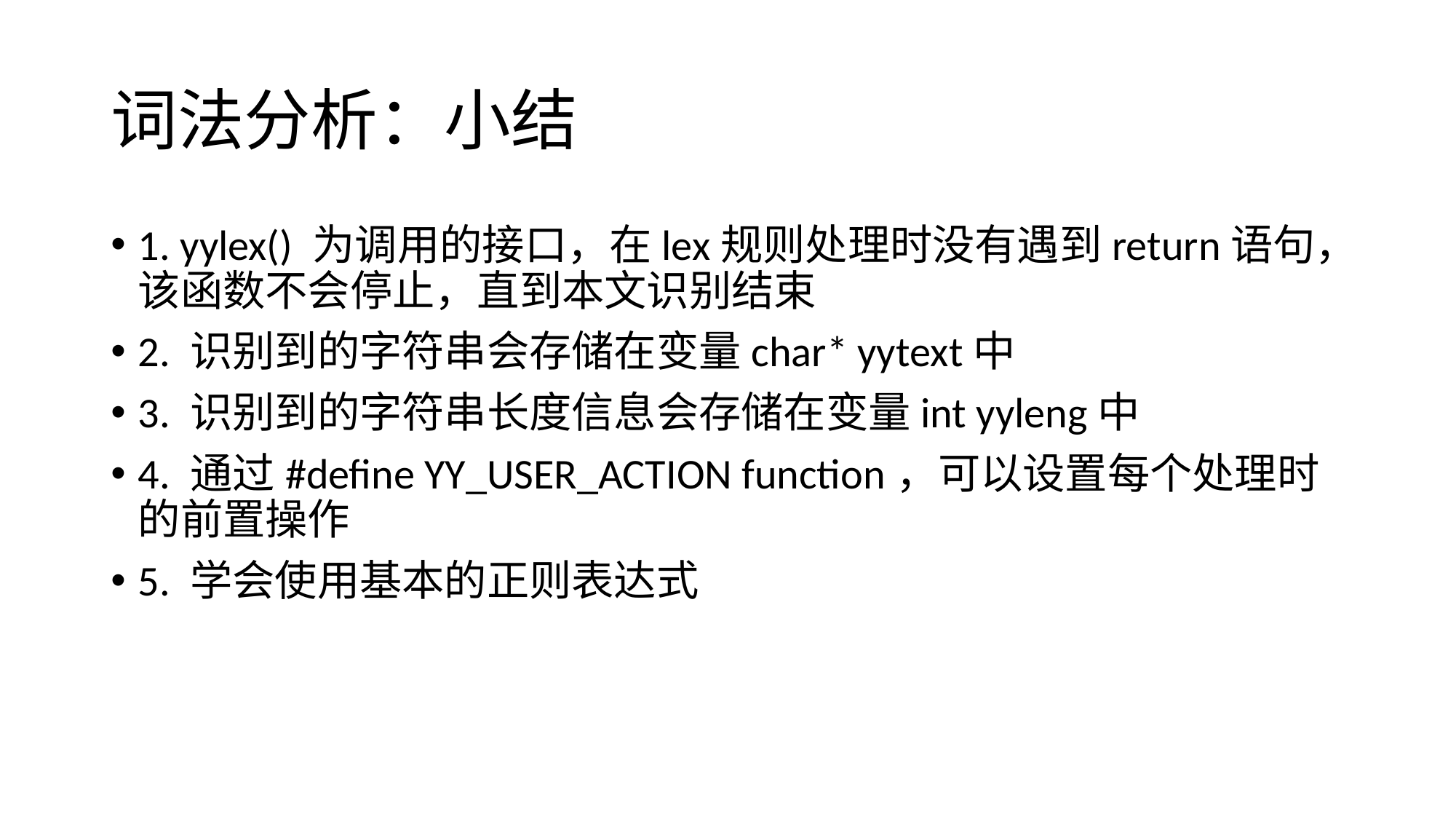

# 词法分析：小结
1. yylex() 为调用的接口，在lex规则处理时没有遇到return语句，该函数不会停止，直到本文识别结束
2. 识别到的字符串会存储在变量char* yytext中
3. 识别到的字符串长度信息会存储在变量int yyleng中
4. 通过#define YY_USER_ACTION function，可以设置每个处理时的前置操作
5. 学会使用基本的正则表达式